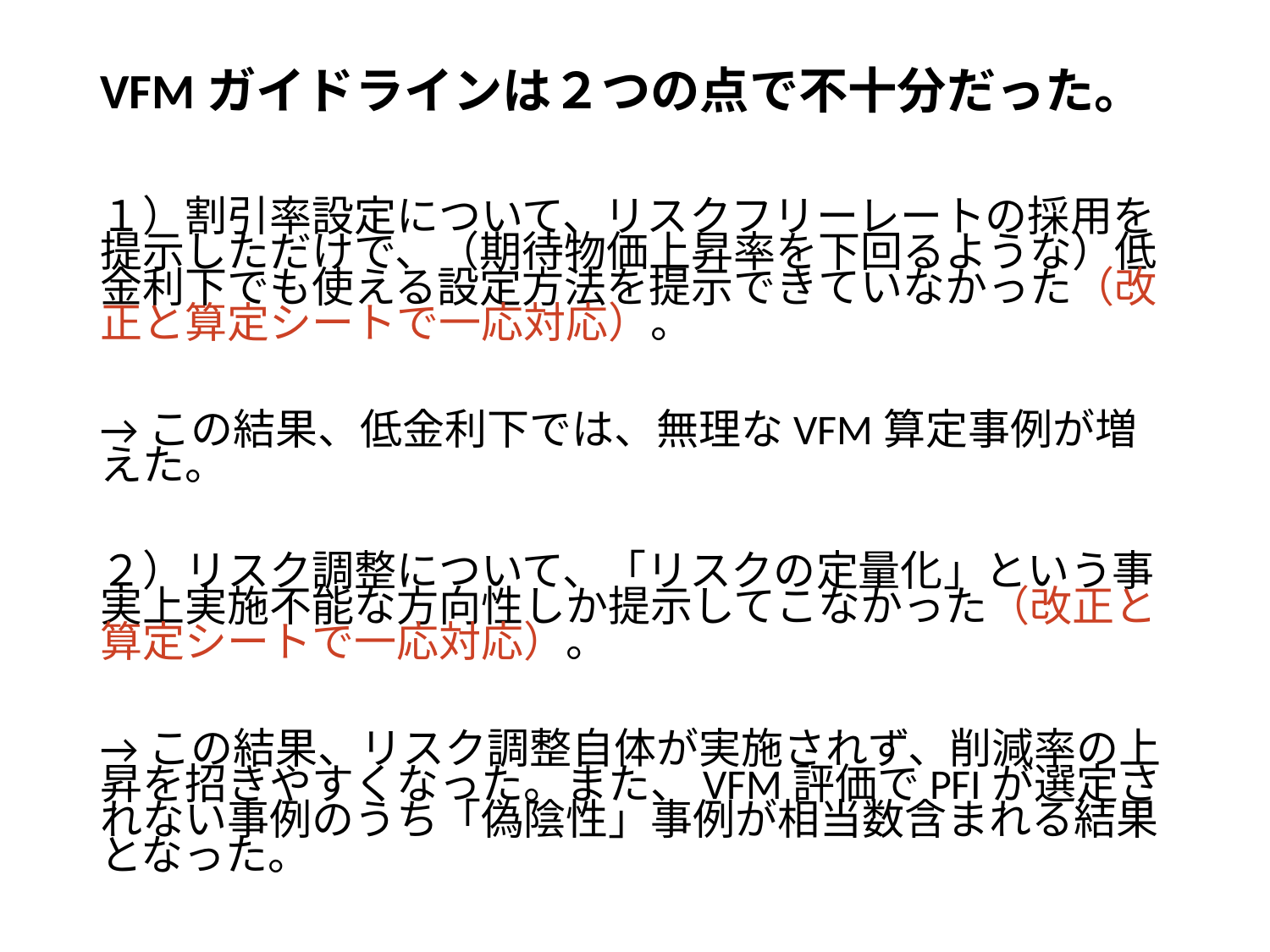

# VFMガイドラインは２つの点で不十分だった。
１）割引率設定について、リスクフリーレートの採用を提示しただけで、（期待物価上昇率を下回るような）低金利下でも使える設定方法を提示できていなかった（改正と算定シートで一応対応）。

→この結果、低金利下では、無理なVFM算定事例が増えた。

２）リスク調整について、「リスクの定量化」という事実上実施不能な方向性しか提示してこなかった（改正と算定シートで一応対応）。

→この結果、リスク調整自体が実施されず、削減率の上昇を招きやすくなった。また、VFM評価でPFIが選定されない事例のうち「偽陰性」事例が相当数含まれる結果となった。